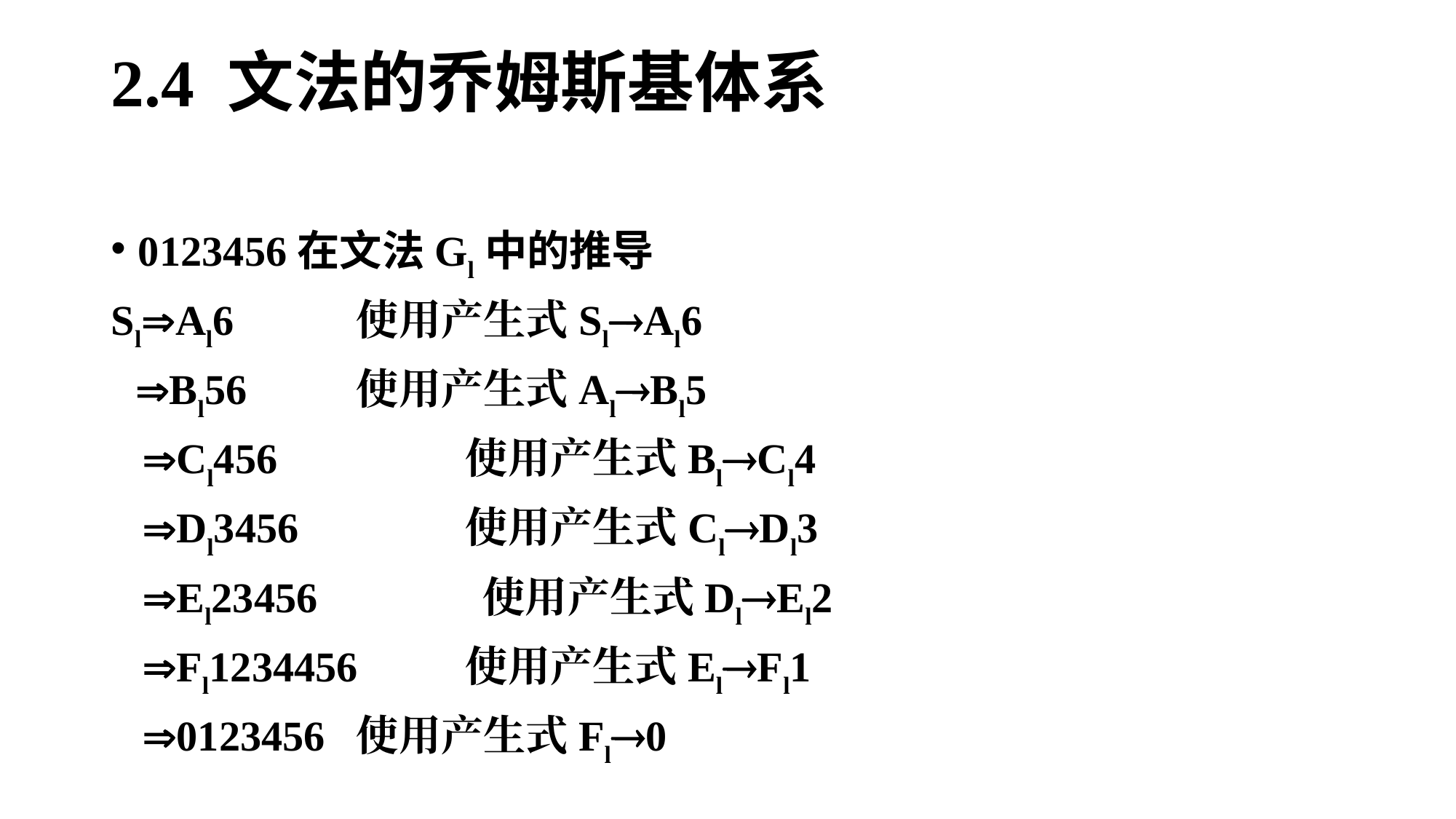

# 2.4 文法的乔姆斯基体系
0123456在文法Gl中的推导
Sl⇒Al6		使用产生式Sl→Al6
    ⇒Bl56		使用产生式Al→Bl5
   ⇒Cl456		使用产生式Bl→Cl4
   ⇒Dl3456		使用产生式Cl→Dl3
   ⇒El23456	           使用产生式Dl→El2
   ⇒Fl1234456	使用产生式El→Fl1
   ⇒0123456	使用产生式Fl→0
33